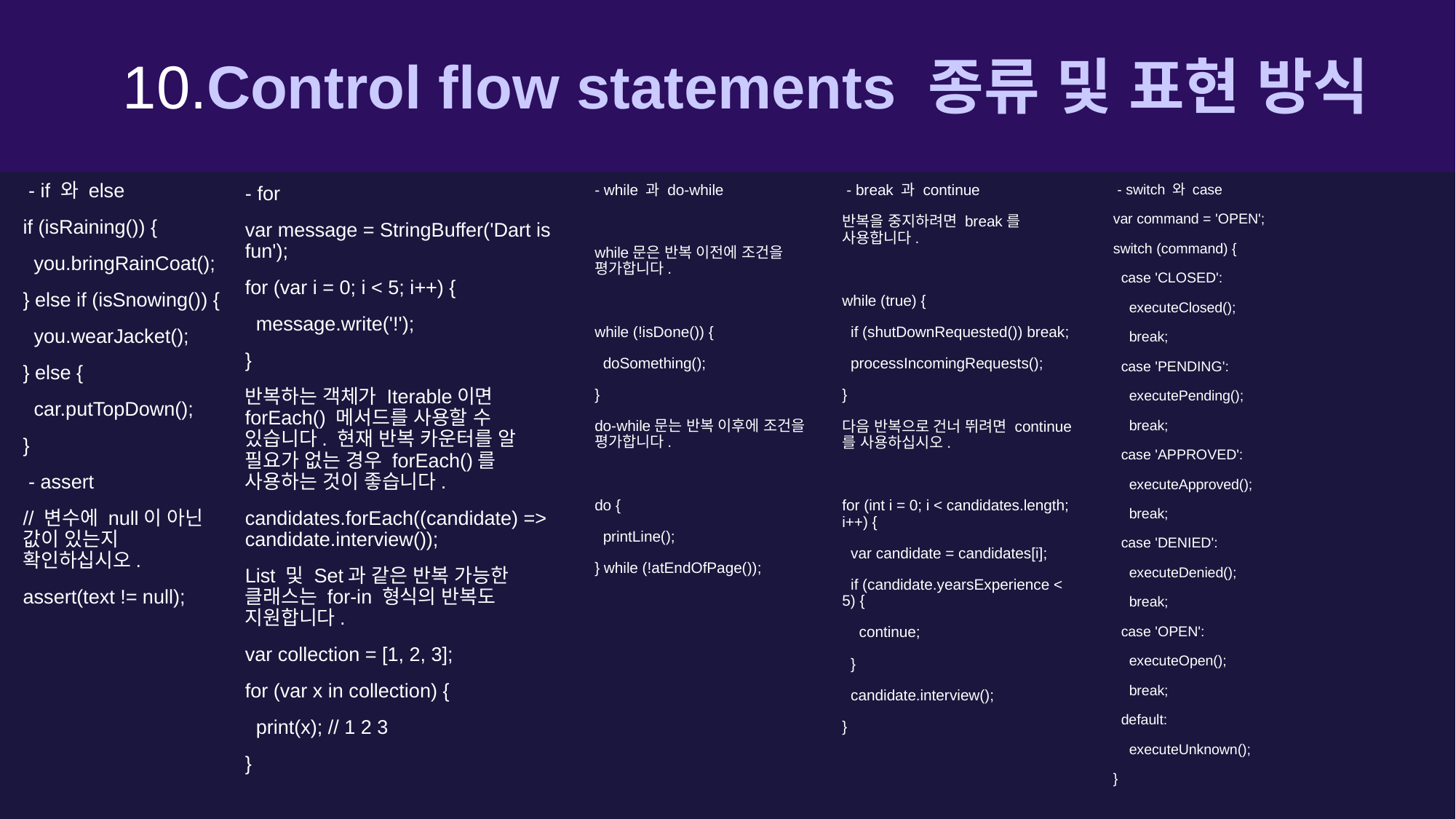

10.Control flow statements 종류 및 표현 방식
 - if 와 else
if (isRaining()) {
  you.bringRainCoat();
} else if (isSnowing()) {
  you.wearJacket();
} else {
  car.putTopDown();
}
 - assert
// 변수에 null이 아닌 값이 있는지 확인하십시오.
assert(text != null);
- while 과 do-while

while문은 반복 이전에 조건을 평가합니다.

while (!isDone()) {
  doSomething();
}
do-while문는 반복 이후에 조건을 평가합니다.

do {
  printLine();
} while (!atEndOfPage());
 - break 과 continue
반복을 중지하려면 break를 사용합니다.

while (true) {
  if (shutDownRequested()) break;
  processIncomingRequests();
}
다음 반복으로 건너 뛰려면 continue를 사용하십시오.

for (int i = 0; i < candidates.length; i++) {
  var candidate = candidates[i];
  if (candidate.yearsExperience < 5) {
    continue;
  }
  candidate.interview();
}
 - switch 와 case
var command = 'OPEN';
switch (command) {
  case 'CLOSED':
    executeClosed();
    break;
  case 'PENDING':
    executePending();
    break;
  case 'APPROVED':
    executeApproved();
    break;
  case 'DENIED':
    executeDenied();
    break;
  case 'OPEN':
    executeOpen();
    break;
  default:
    executeUnknown();
}
- for
var message = StringBuffer('Dart is fun');
for (var i = 0; i < 5; i++) {
  message.write('!');
}
반복하는 객체가 Iterable이면 forEach() 메서드를 사용할 수 있습니다. 현재 반복 카운터를 알 필요가 없는 경우 forEach()를 사용하는 것이 좋습니다.
candidates.forEach((candidate) => candidate.interview());
List 및 Set과 같은 반복 가능한 클래스는 for-in 형식의 반복도 지원합니다.
var collection = [1, 2, 3];
for (var x in collection) {
  print(x); // 1 2 3
}